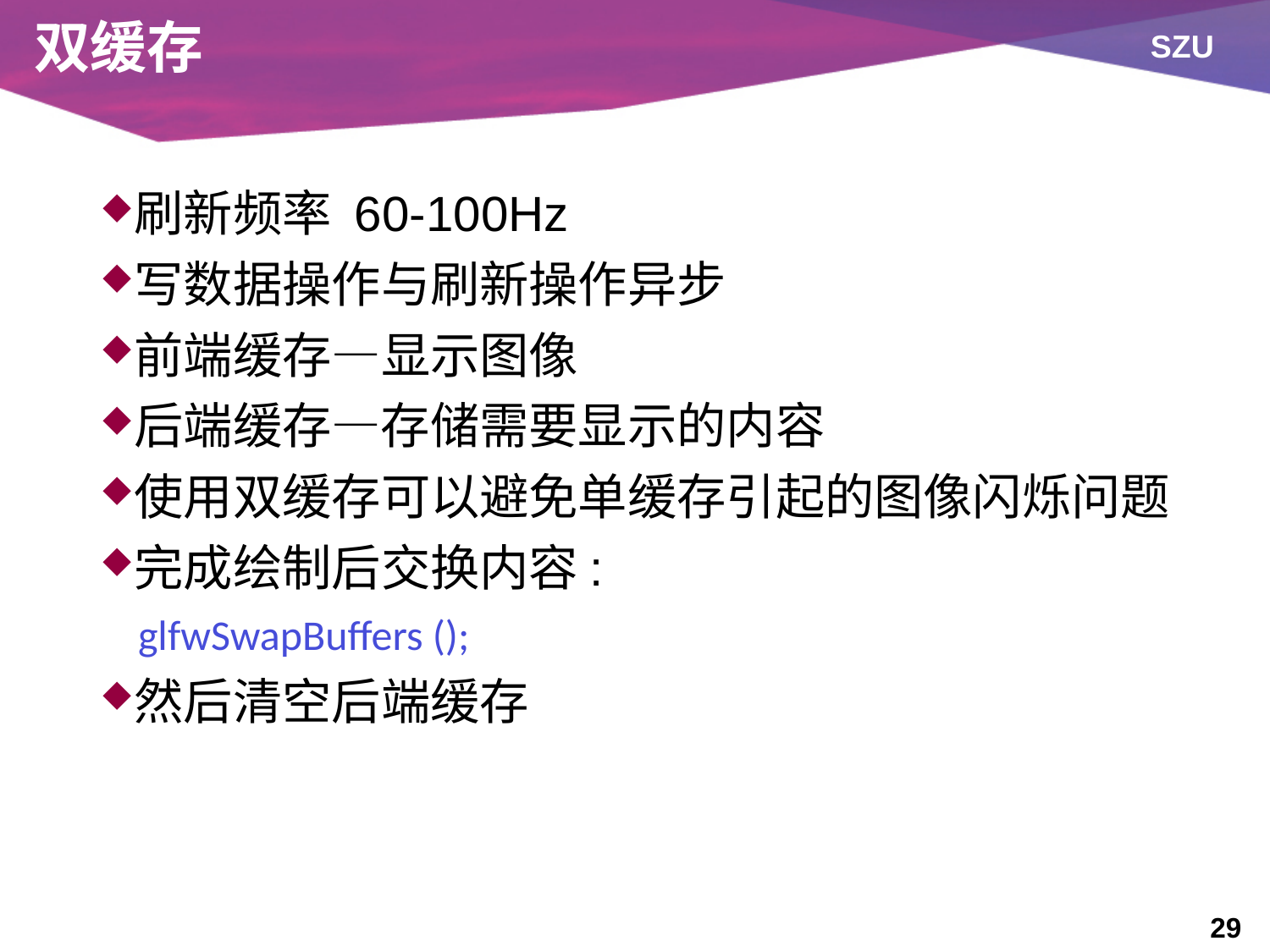

# 双缓存
刷新频率 60-100Hz
写数据操作与刷新操作异步
前端缓存—显示图像
后端缓存—存储需要显示的内容
使用双缓存可以避免单缓存引起的图像闪烁问题
完成绘制后交换内容:
    glfwSwapBuffers ();
然后清空后端缓存
29